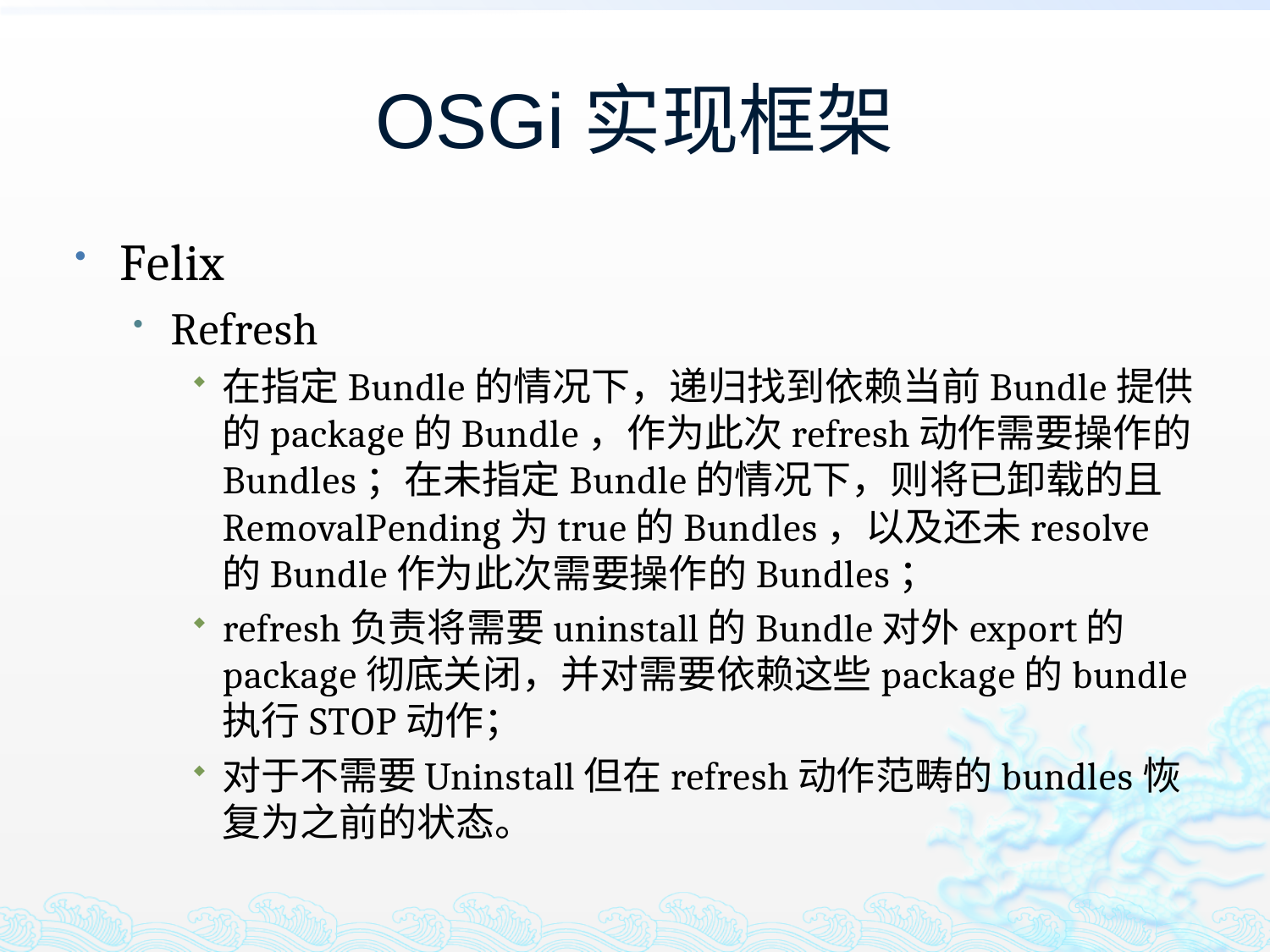

# OSGi实现框架
Felix
Refresh
在指定Bundle的情况下，递归找到依赖当前Bundle提供的package的Bundle，作为此次refresh动作需要操作的Bundles；在未指定Bundle的情况下，则将已卸载的且RemovalPending为true的Bundles，以及还未resolve的Bundle作为此次需要操作的Bundles；
refresh负责将需要uninstall的Bundle对外export的package彻底关闭，并对需要依赖这些package的bundle执行STOP动作；
对于不需要Uninstall但在refresh动作范畴的bundles恢复为之前的状态。